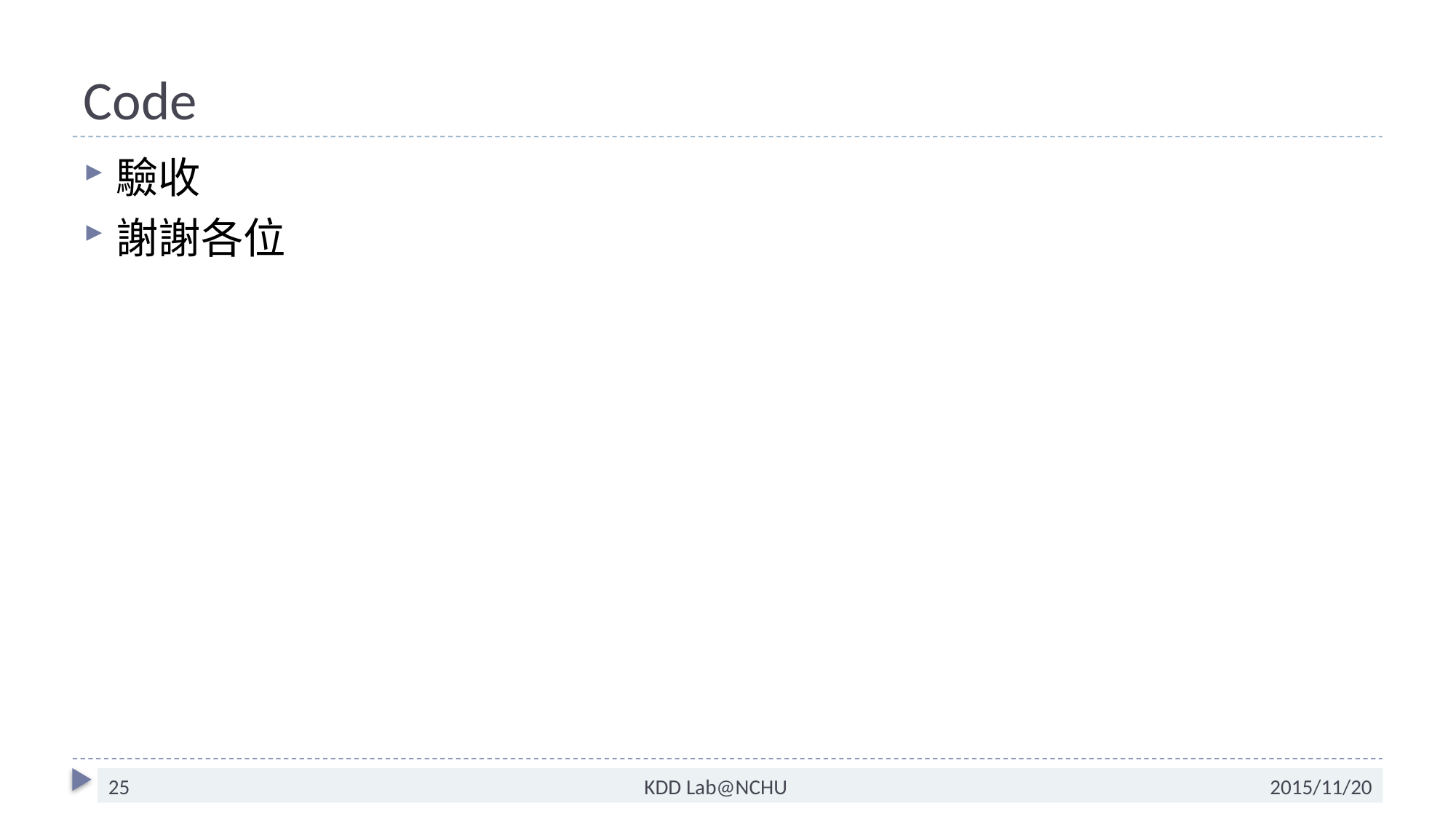

# Code
驗收
謝謝各位
25
KDD Lab@NCHU
2015/11/20